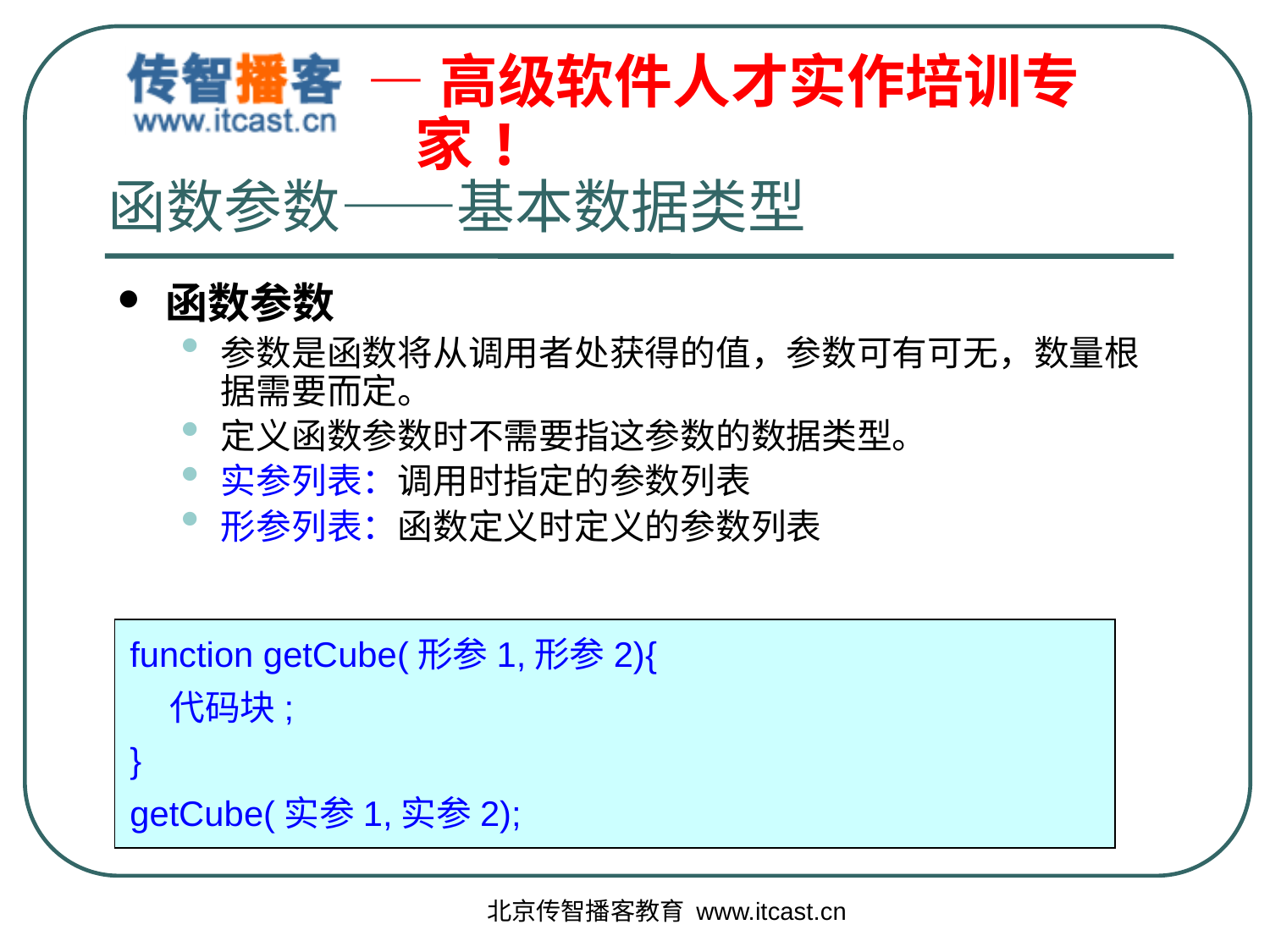

# 函数参数——基本数据类型
函数参数
参数是函数将从调用者处获得的值，参数可有可无，数量根据需要而定。
定义函数参数时不需要指这参数的数据类型。
实参列表：调用时指定的参数列表
形参列表：函数定义时定义的参数列表
function getCube(形参1,形参2){
    代码块;
}
getCube(实参1,实参2);